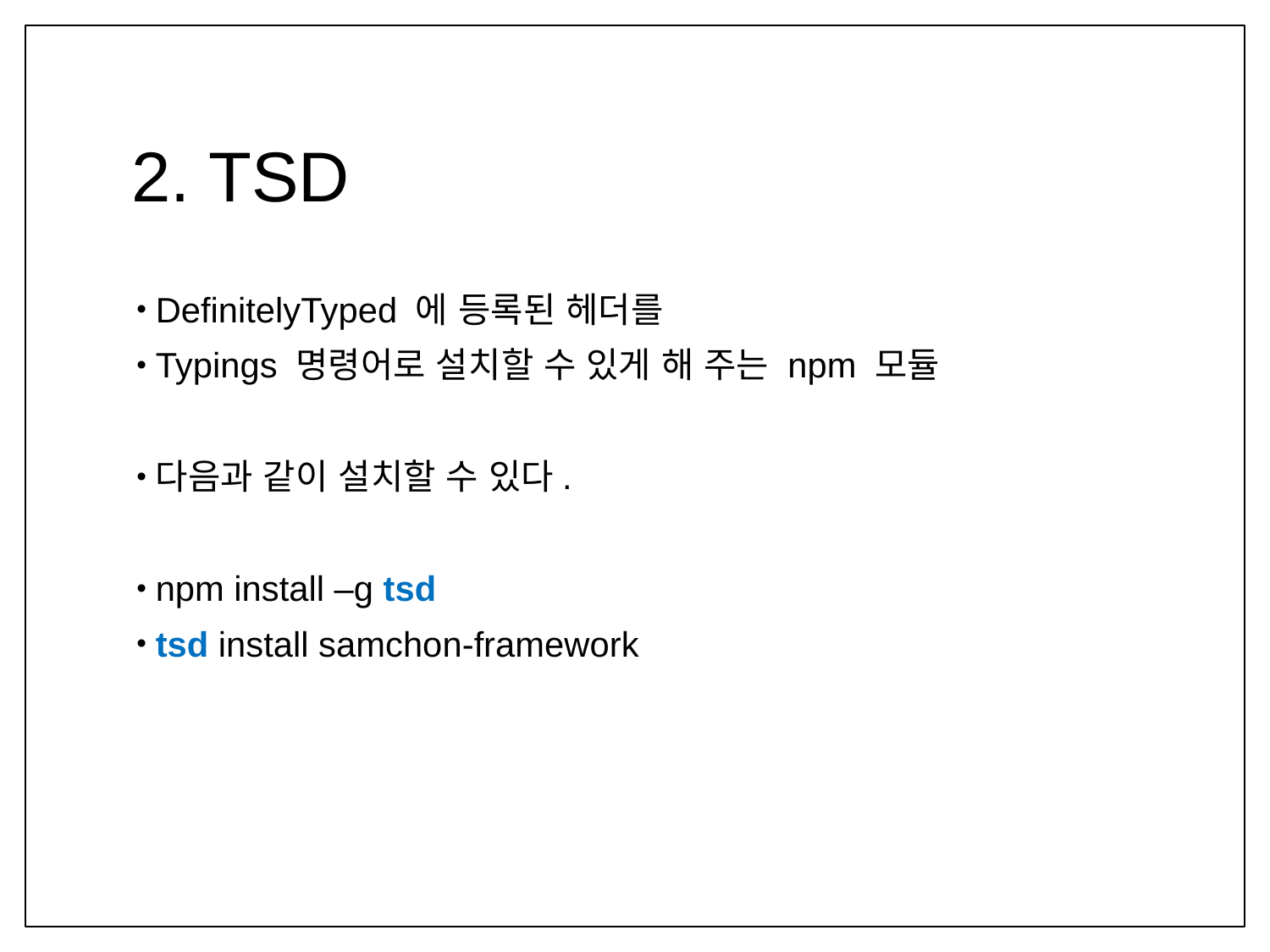

# 2. TSD
DefinitelyTyped 에 등록된 헤더를
Typings 명령어로 설치할 수 있게 해 주는 npm 모듈

다음과 같이 설치할 수 있다.

npm install –g tsd
tsd install samchon-framework